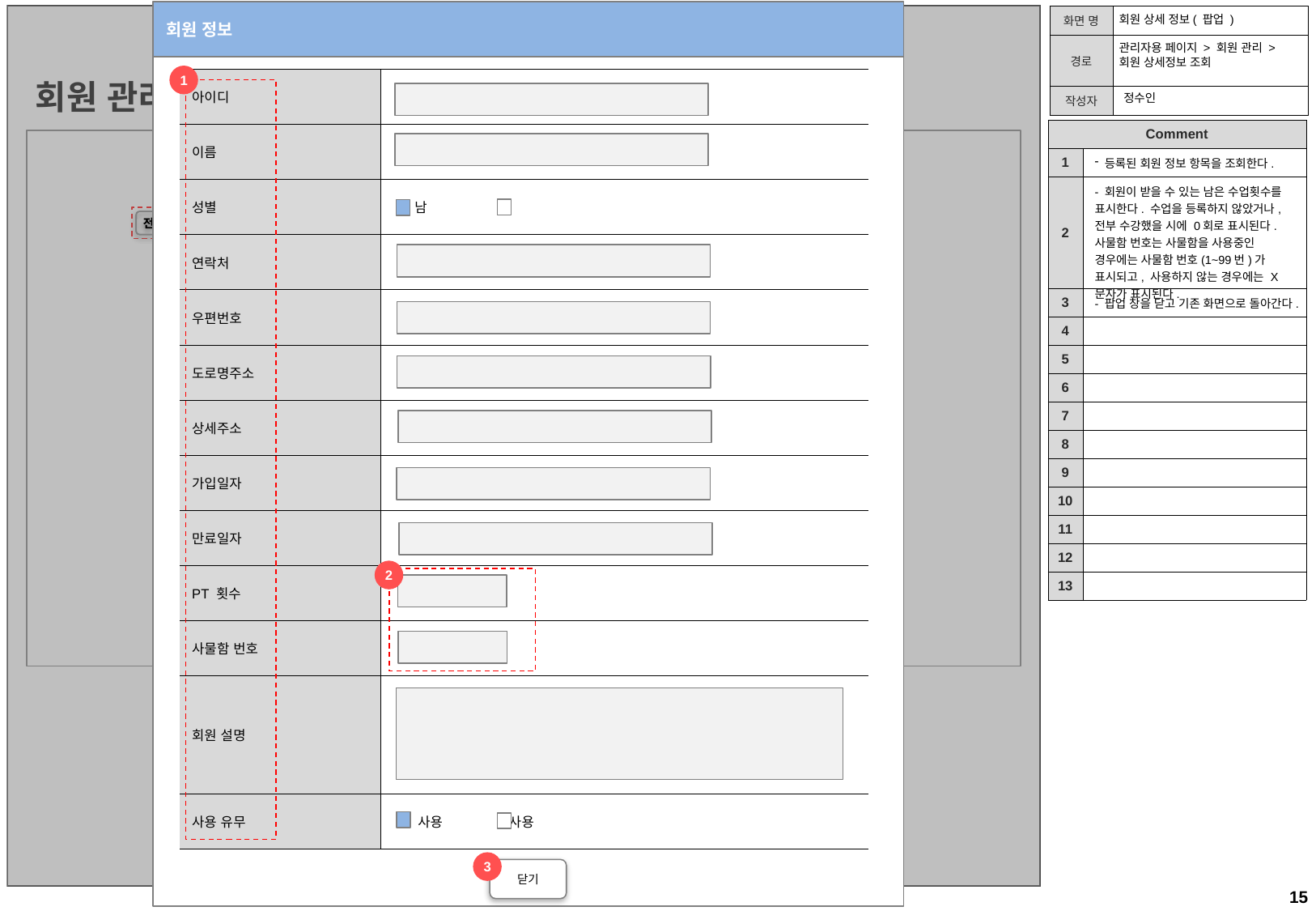

회원 정보

회원 상세 정보( 팝업 )
관리자용 페이지 > 회원 관리 >  회원 상세정보 조회

1
| 아이디 |  |
| --- | --- |
| 이름 |  |
| 성별 | 남 여 |
| 연락처 |  |
| 우편번호 |  |
| 도로명주소 |  |
| 상세주소 |  |
| 가입일자 |  |
| 만료일자 |  |
| PT 횟수 | 회 |
| 사물함 번호 |  |
| 회원 설명 |  |
| 사용 유무 | 사용 미사용 |
회원 관리

정수인
| Comment |  |
| --- | --- |
| 1 | 등록된 회원 정보 항목을 조회한다. |
| 2 | - 회원이 받을 수 있는 남은 수업횟수를 표시한다. 수업을 등록하지 않았거나, 전부 수강했을 시에 0회로 표시된다. 사물함 번호는 사물함을 사용중인 경우에는 사물함 번호(1~99번)가 표시되고, 사용하지 않는 경우에는 X 문자가 표시된다. |
| 3 | - 팝업 창을 닫고 기존 화면으로 돌아간다. |
| 4 |  |
| 5 |  |
| 6 |  |
| 7 |  |
| 8 |  |
| 9 |  |
| 10 |  |
| 11 |  |
| 12 |  |
| 13 |  |

3
4-2
5-2
6
7

 전체 보기
 전체 보기
조회
수정
양식 다운로드
추가
업로드
삭제

2

3
닫기